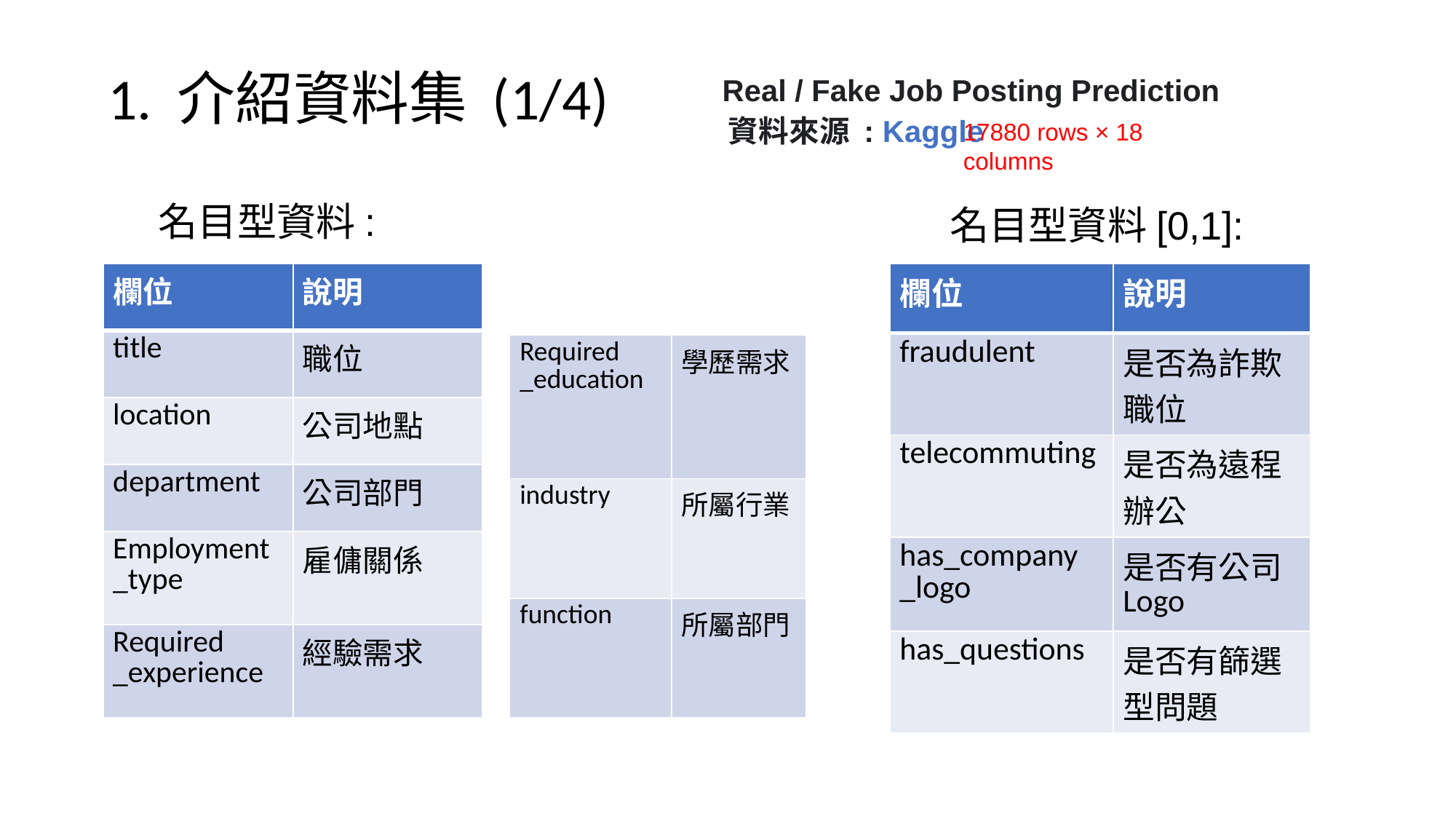

Real / Fake Job Posting Prediction
  資料來源 : Kaggle
# 1. 介紹資料集 (1/4)
17880 rows × 18 columns
名目型資料:
名目型資料[0,1]:
| 欄位 | 說明 |
| --- | --- |
| title | 職位 |
| location | 公司地點 |
| department | 公司部門 |
| Employment \_type | 雇傭關係 |
| Required \_experience | 經驗需求 |
| 欄位 | 說明 |
| --- | --- |
| fraudulent | 是否為詐欺職位 |
| telecommuting | 是否為遠程辦公 |
| has\_company \_logo | 是否有公司Logo |
| has\_questions | 是否有篩選型問題 |
| Required \_education | 學歷需求 |
| --- | --- |
| industry | 所屬行業 |
| function | 所屬部門 |